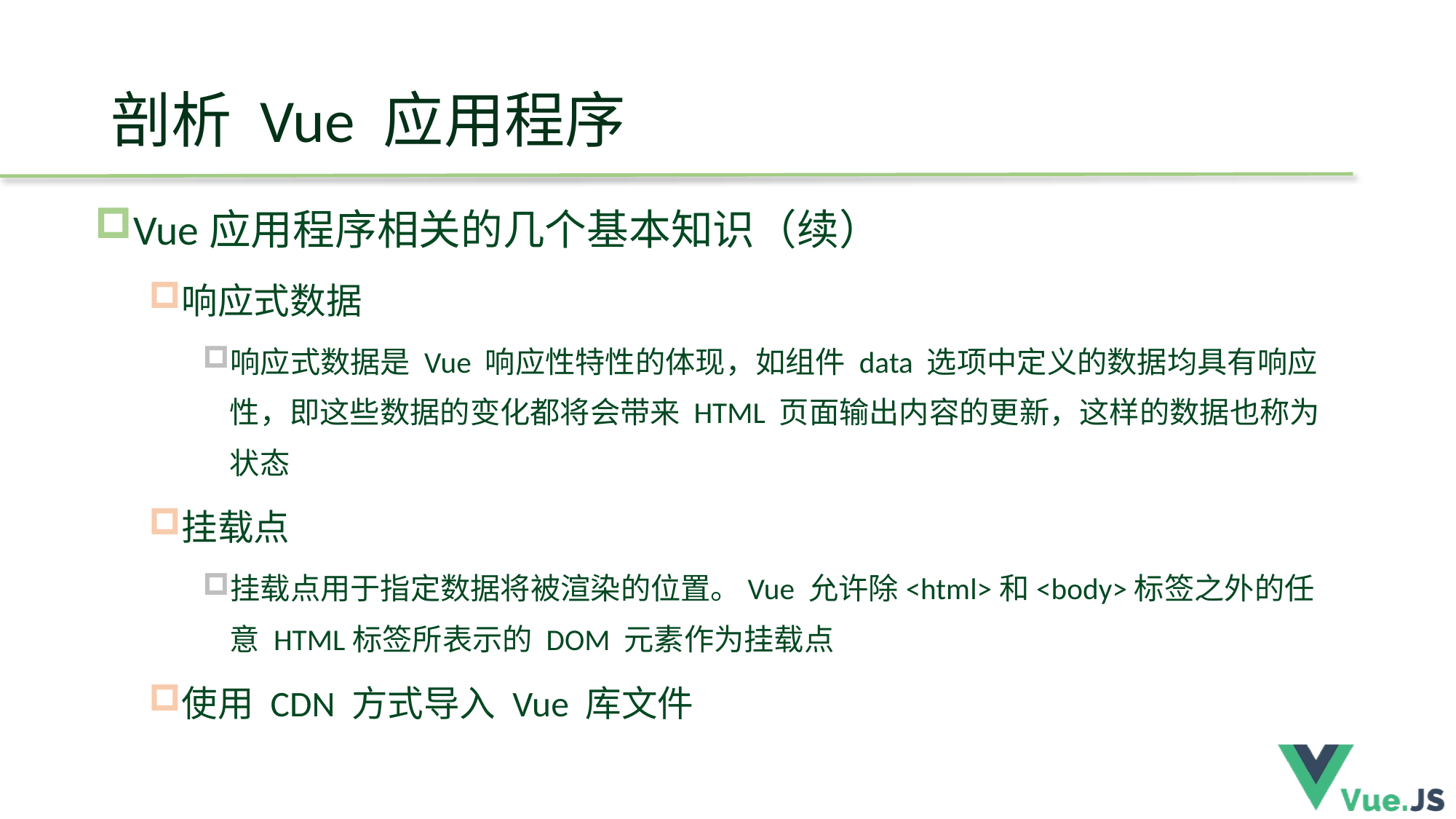

# 剖析 Vue 应用程序
Vue应用程序相关的几个基本知识（续）
响应式数据
响应式数据是 Vue 响应性特性的体现，如组件 data 选项中定义的数据均具有响应性，即这些数据的变化都将会带来 HTML 页面输出内容的更新，这样的数据也称为状态
挂载点
挂载点用于指定数据将被渲染的位置。Vue 允许除<html>和<body>标签之外的任意 HTML标签所表示的 DOM 元素作为挂载点
使用 CDN 方式导入 Vue 库文件